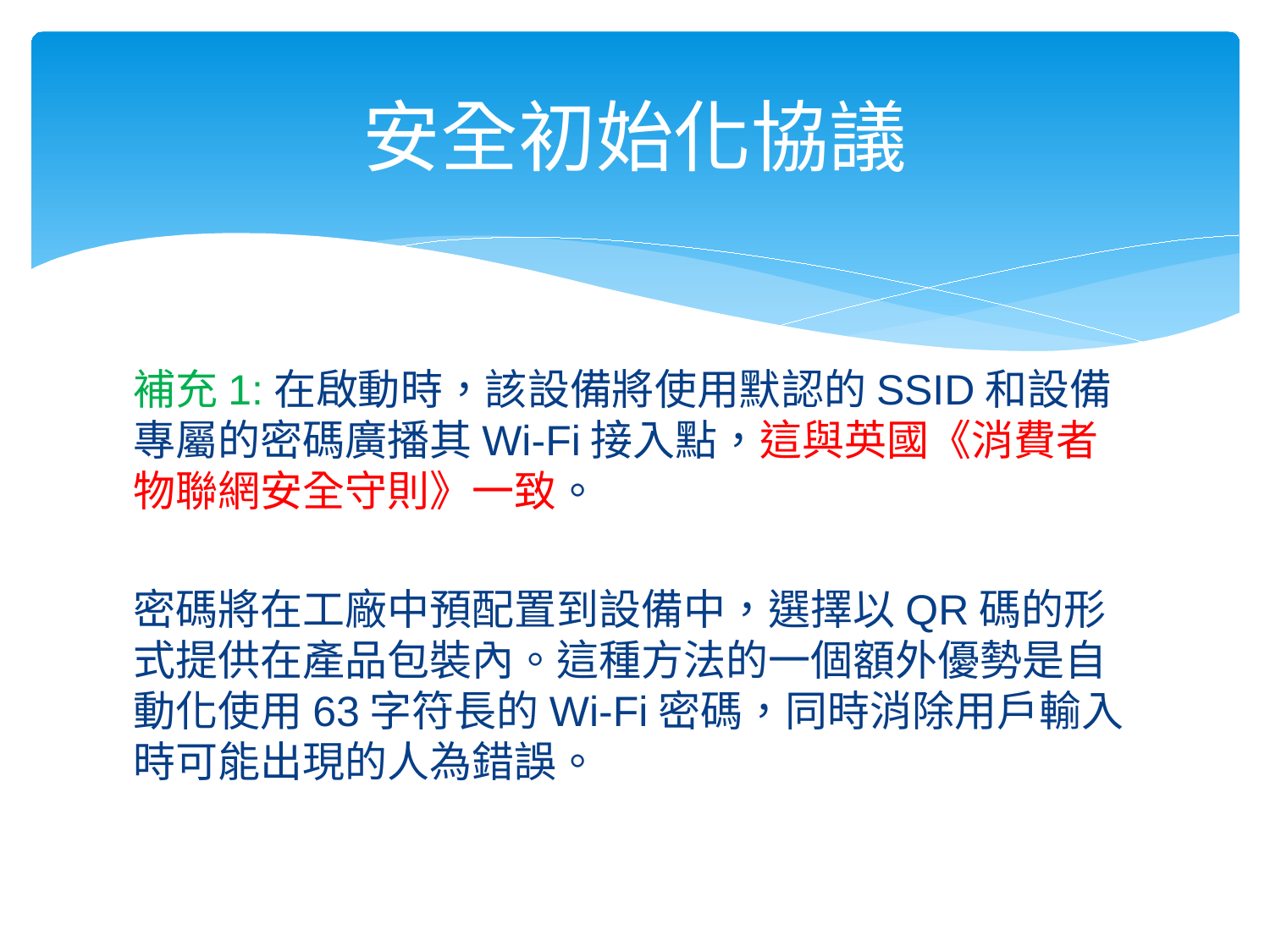

# 安全初始化協議
補充1:在啟動時，該設備將使用默認的SSID和設備專屬的密碼廣播其Wi-Fi接入點，這與英國《消費者物聯網安全守則》一致。

密碼將在工廠中預配置到設備中，選擇以QR碼的形式提供在產品包裝內。這種方法的一個額外優勢是自動化使用63字符長的Wi-Fi密碼，同時消除用戶輸入時可能出現的人為錯誤。